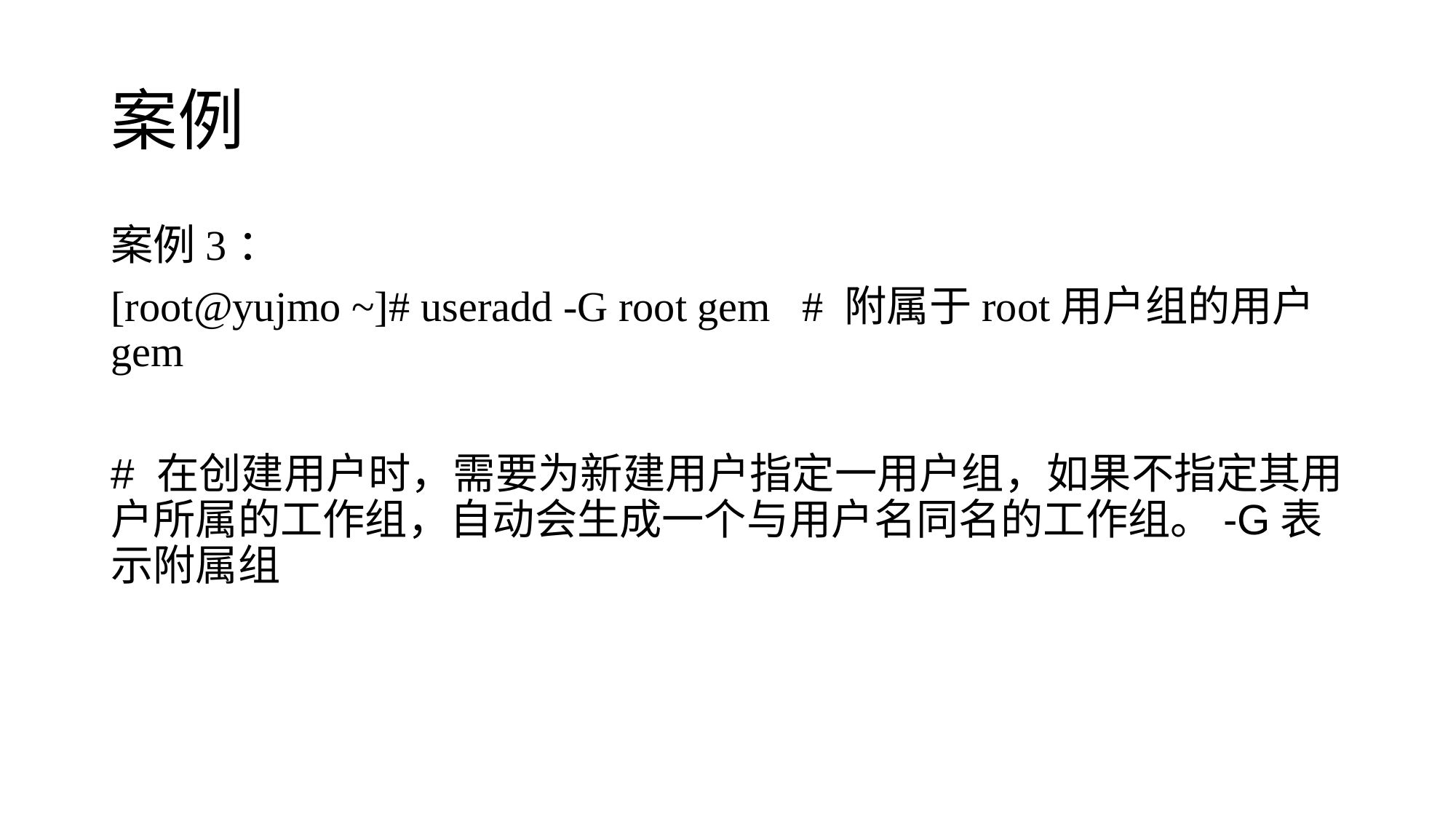

# 案例
案例3：
[root@yujmo ~]# useradd -G root gem   # 附属于root用户组的用户gem

# 在创建用户时，需要为新建用户指定一用户组，如果不指定其用户所属的工作组，自动会生成一个与用户名同名的工作组。-G表示附属组